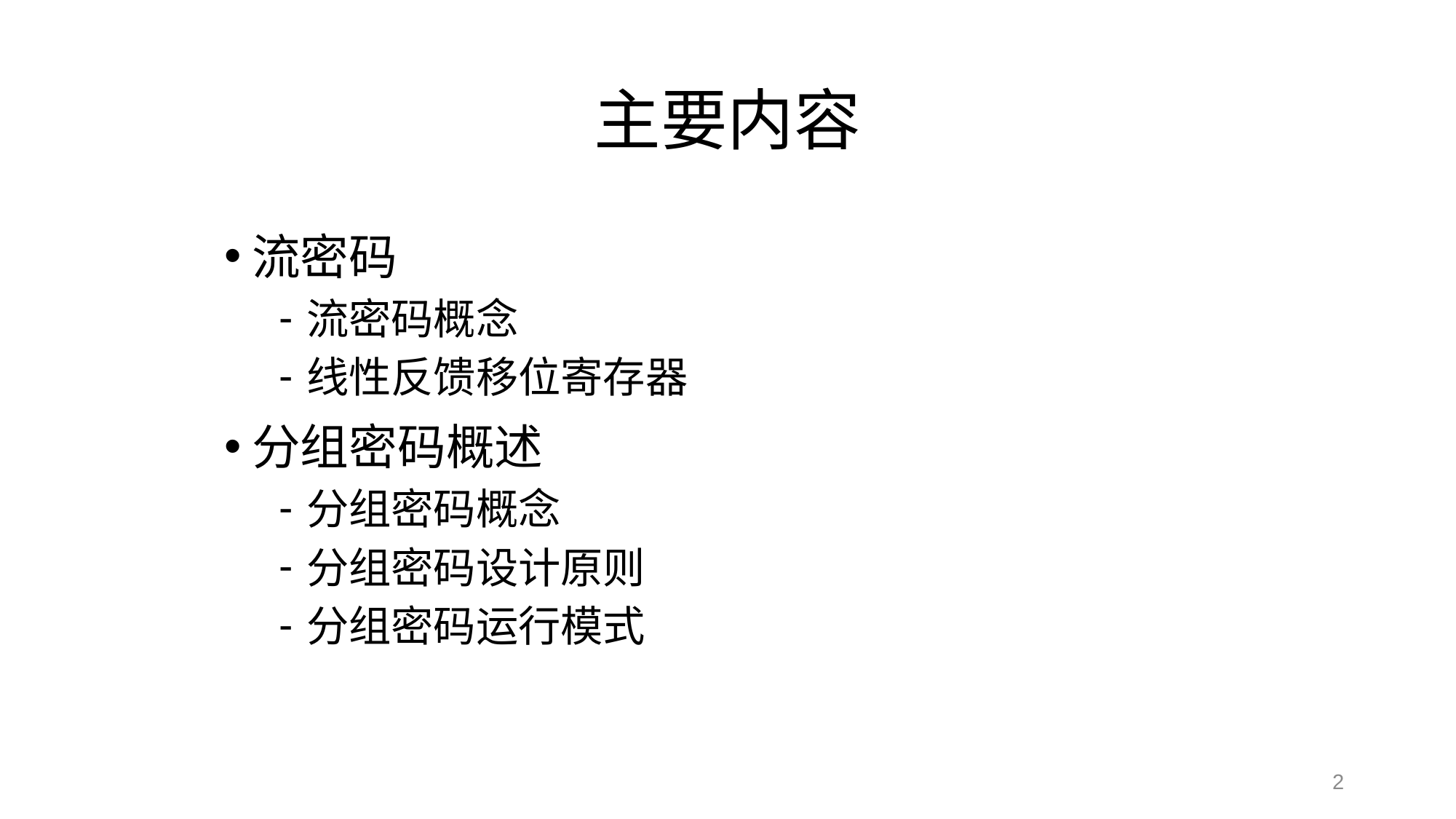

# 主要内容
流密码
流密码概念
线性反馈移位寄存器
分组密码概述
分组密码概念
分组密码设计原则
分组密码运行模式
2